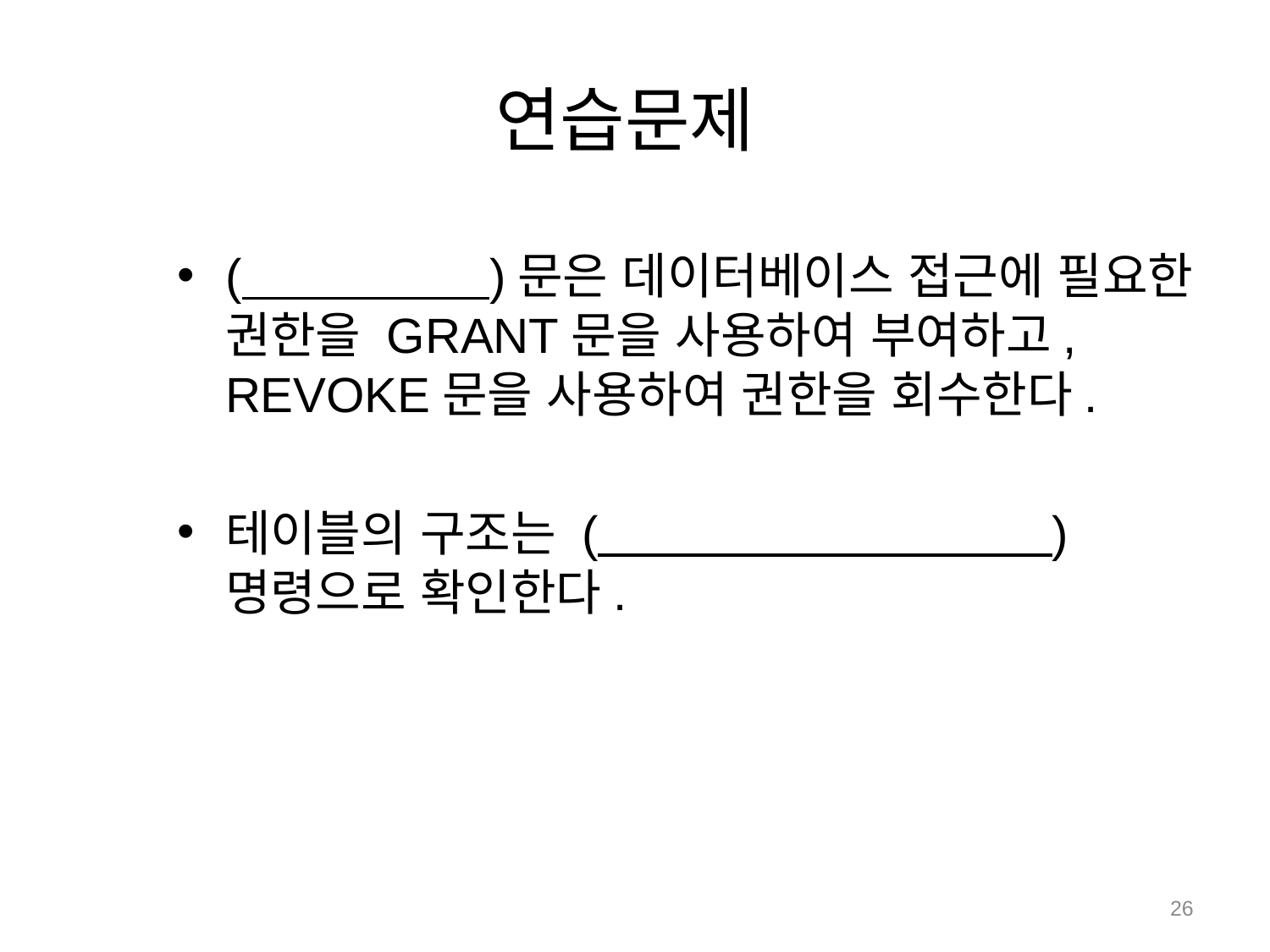

# 연습문제
(                  )문은 데이터베이스 접근에 필요한 권한을 GRANT문을 사용하여 부여하고, REVOKE문을 사용하여 권한을 회수한다.

테이블의 구조는 (                                 ) 명령으로 확인한다.

26